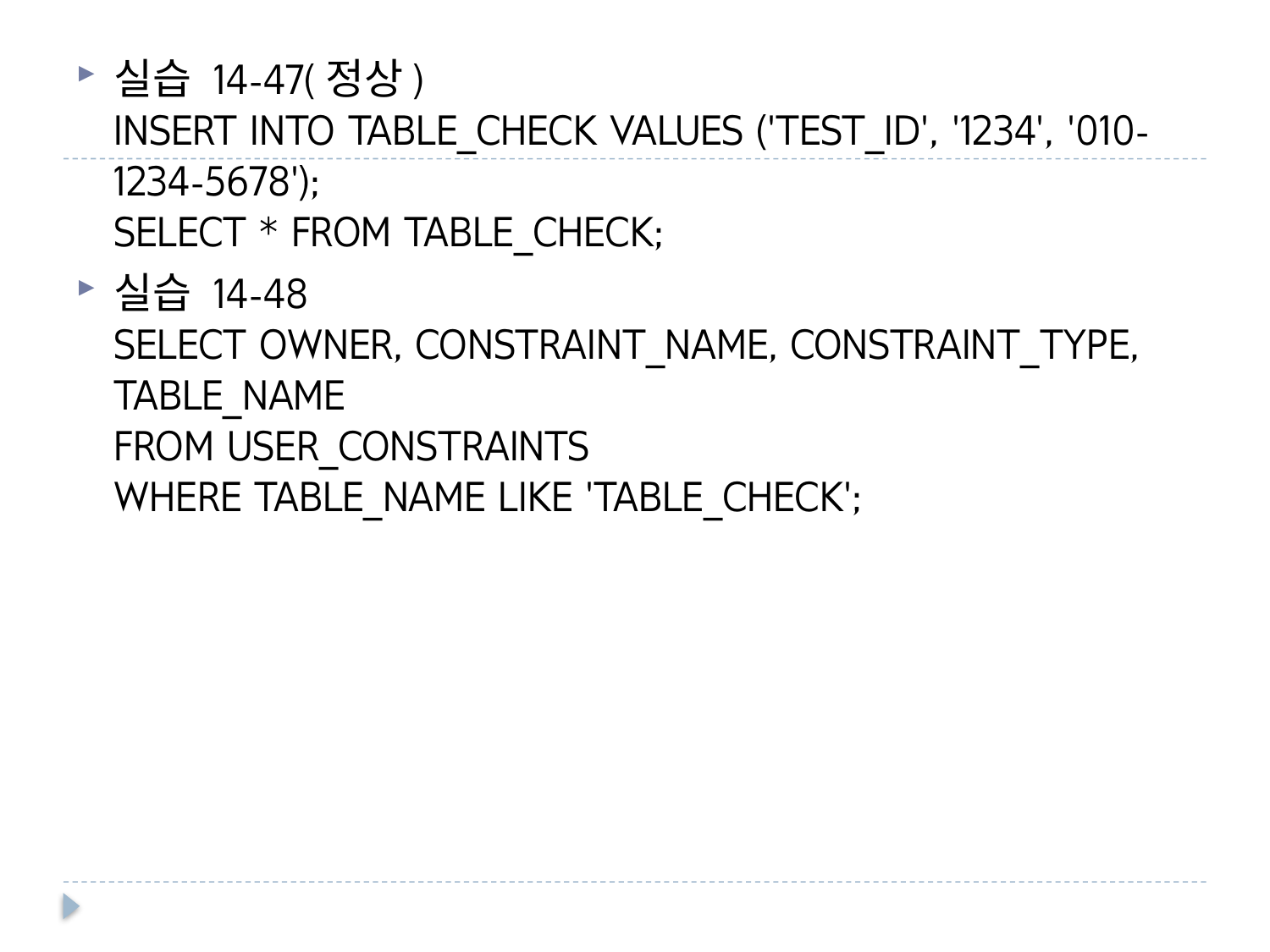

실습 14-47(정상)
INSERT INTO TABLE_CHECK VALUES ('TEST_ID', '1234', '010-1234-5678');
SELECT * FROM TABLE_CHECK;
실습 14-48
SELECT OWNER, CONSTRAINT_NAME, CONSTRAINT_TYPE, TABLE_NAME
FROM USER_CONSTRAINTS
WHERE TABLE_NAME LIKE 'TABLE_CHECK';